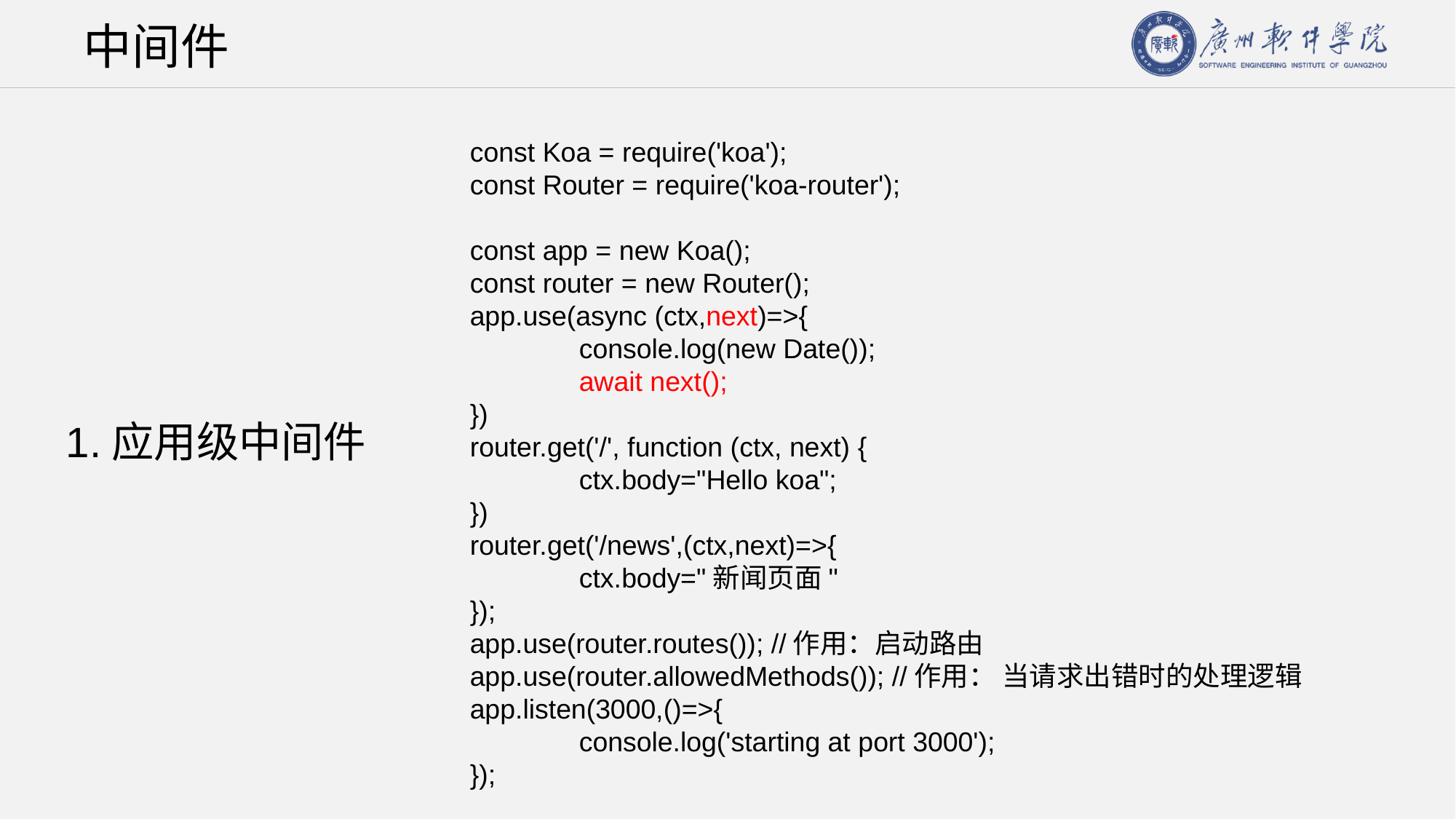

# 中间件
const Koa = require('koa');
const Router = require('koa-router');

const app = new Koa();
const router = new Router();
app.use(async (ctx,next)=>{
	console.log(new Date());
	await next();
})
router.get('/', function (ctx, next) {
	ctx.body="Hello koa";
})
router.get('/news',(ctx,next)=>{
	ctx.body="新闻页面"
});
app.use(router.routes()); //作用：启动路由
app.use(router.allowedMethods()); //作用： 当请求出错时的处理逻辑
app.listen(3000,()=>{
	console.log('starting at port 3000');
});
1.应用级中间件